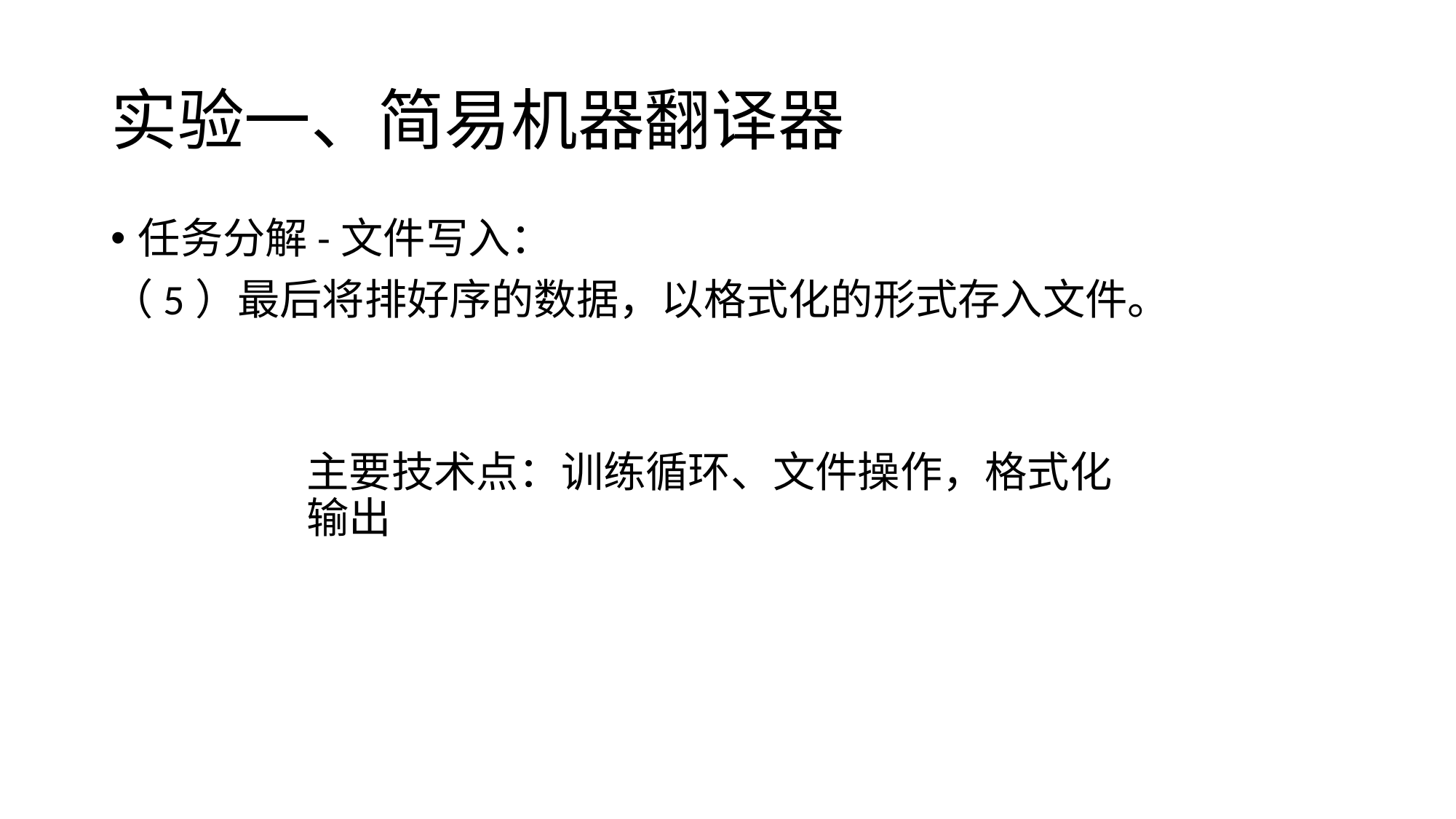

# 实验一、简易机器翻译器
任务分解-文件写入：
（5）最后将排好序的数据，以格式化的形式存入文件。
主要技术点：训练循环、文件操作，格式化输出